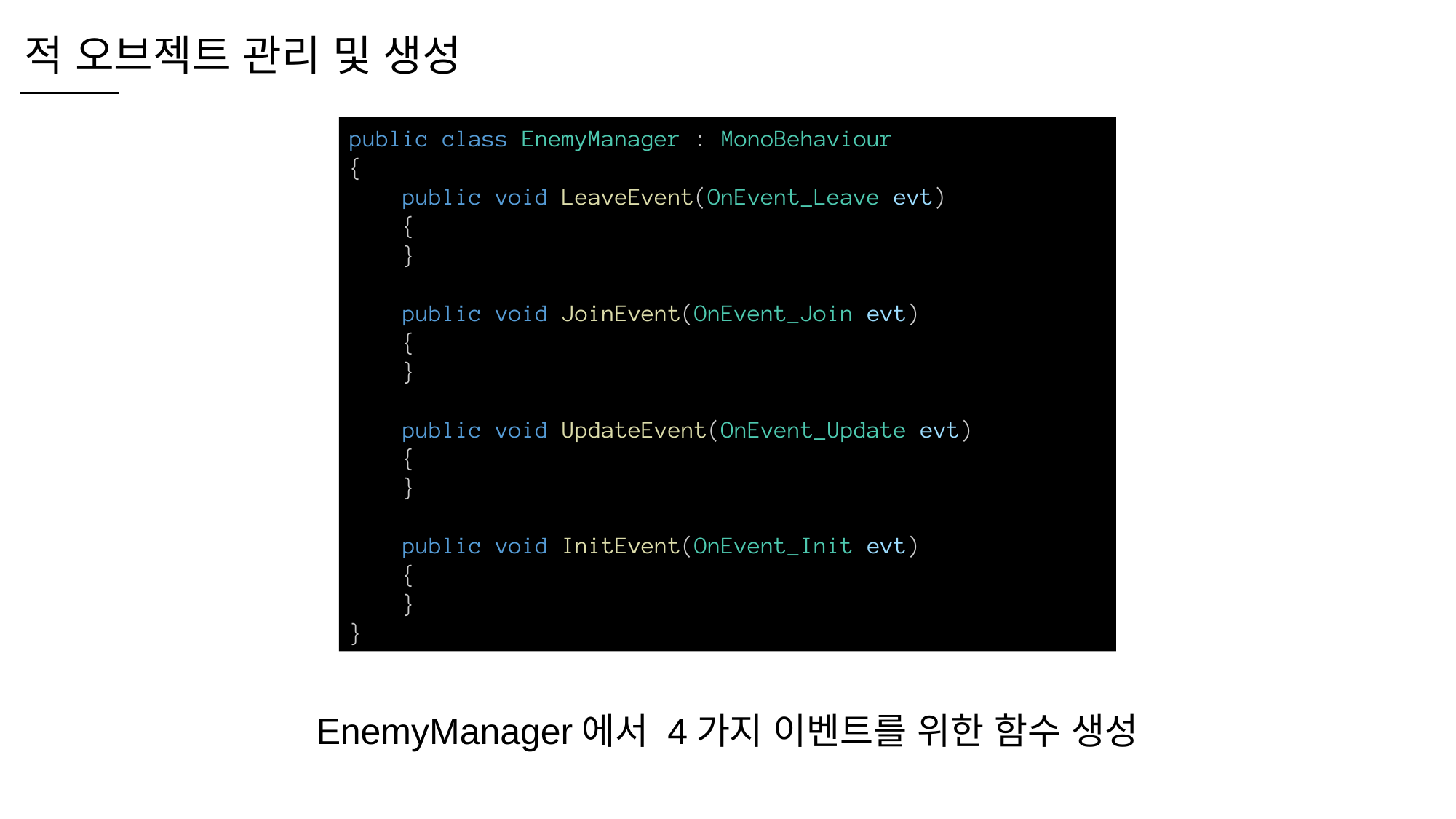

적 오브젝트 관리 및 생성
public class EnemyManager : MonoBehaviour
{
    public void LeaveEvent(OnEvent_Leave evt)
    {
    }
    public void JoinEvent(OnEvent_Join evt)
    {
    }
    public void UpdateEvent(OnEvent_Update evt)
    {
    }
    public void InitEvent(OnEvent_Init evt)
    {
    }
}
EnemyManager에서 4가지 이벤트를 위한 함수 생성